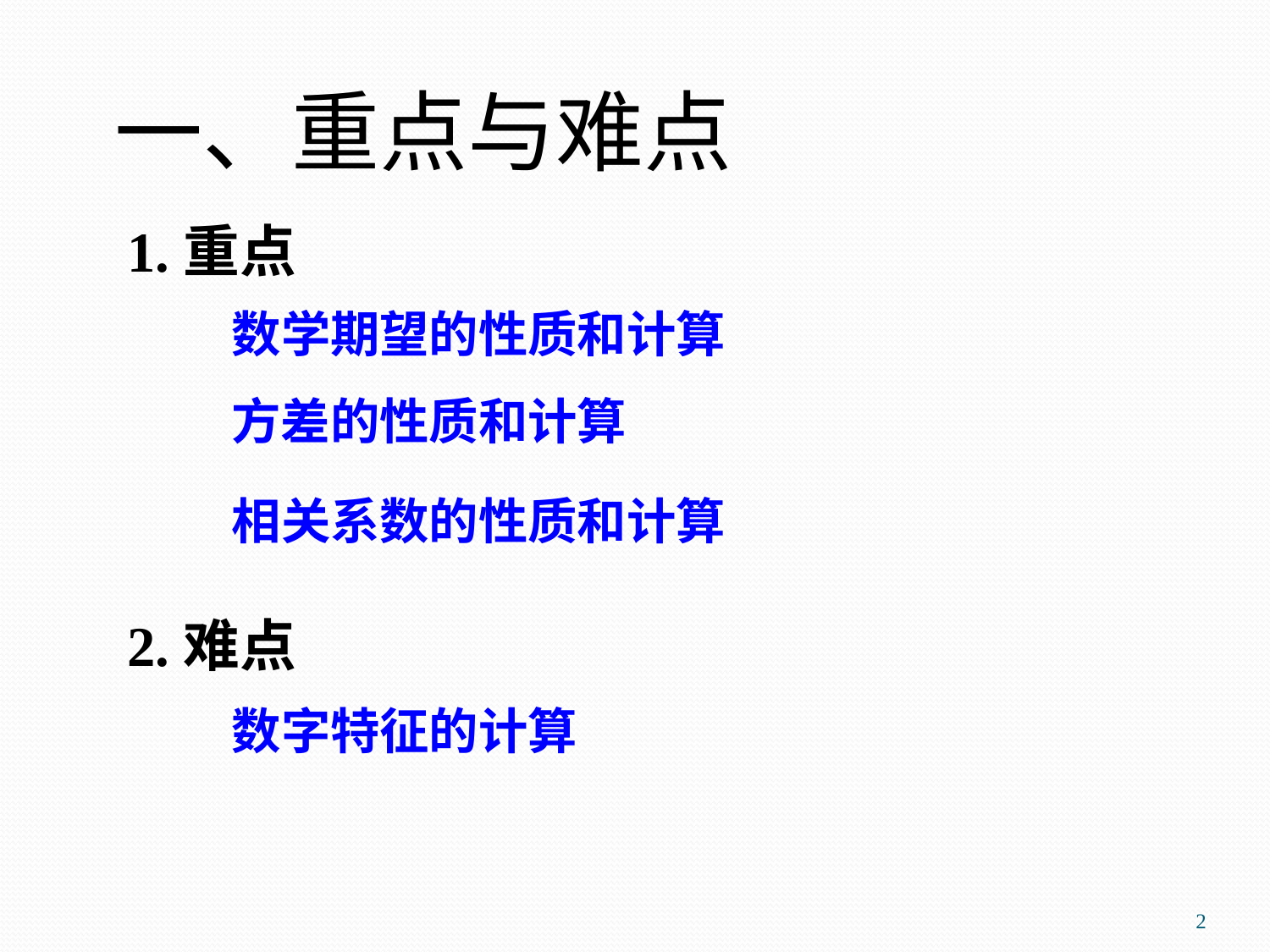

# 一、重点与难点
1.重点
数学期望的性质和计算
方差的性质和计算
相关系数的性质和计算
2.难点
数字特征的计算

2